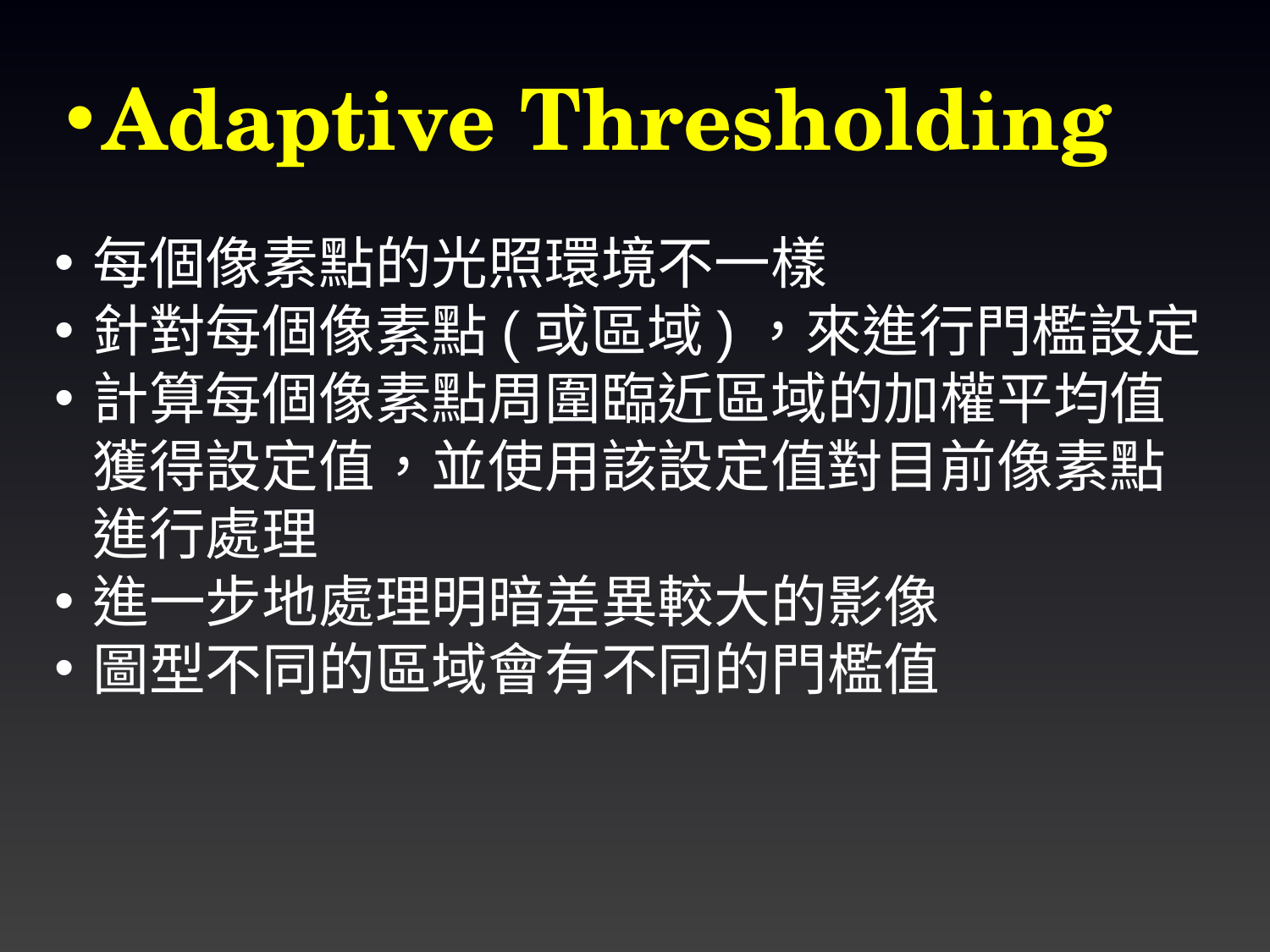

Adaptive Thresholding
每個像素點的光照環境不一樣
針對每個像素點(或區域)，來進行門檻設定
計算每個像素點周圍臨近區域的加權平均值獲得設定值，並使用該設定值對目前像素點進行處理
進一步地處理明暗差異較大的影像
圖型不同的區域會有不同的門檻值